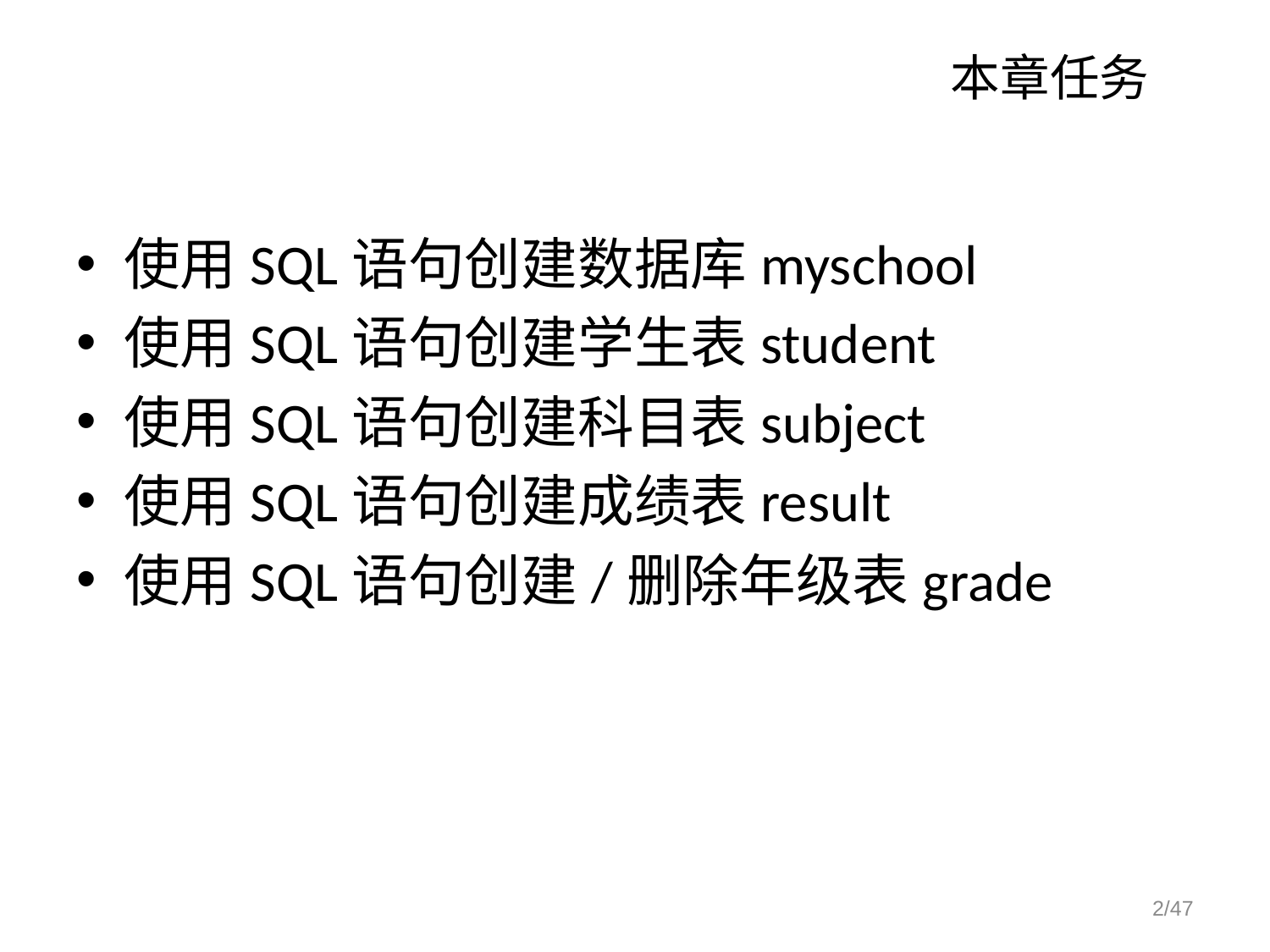

# 本章任务
使用SQL语句创建数据库myschool
使用SQL语句创建学生表student
使用SQL语句创建科目表subject
使用SQL语句创建成绩表result
使用SQL语句创建/删除年级表grade

2/47